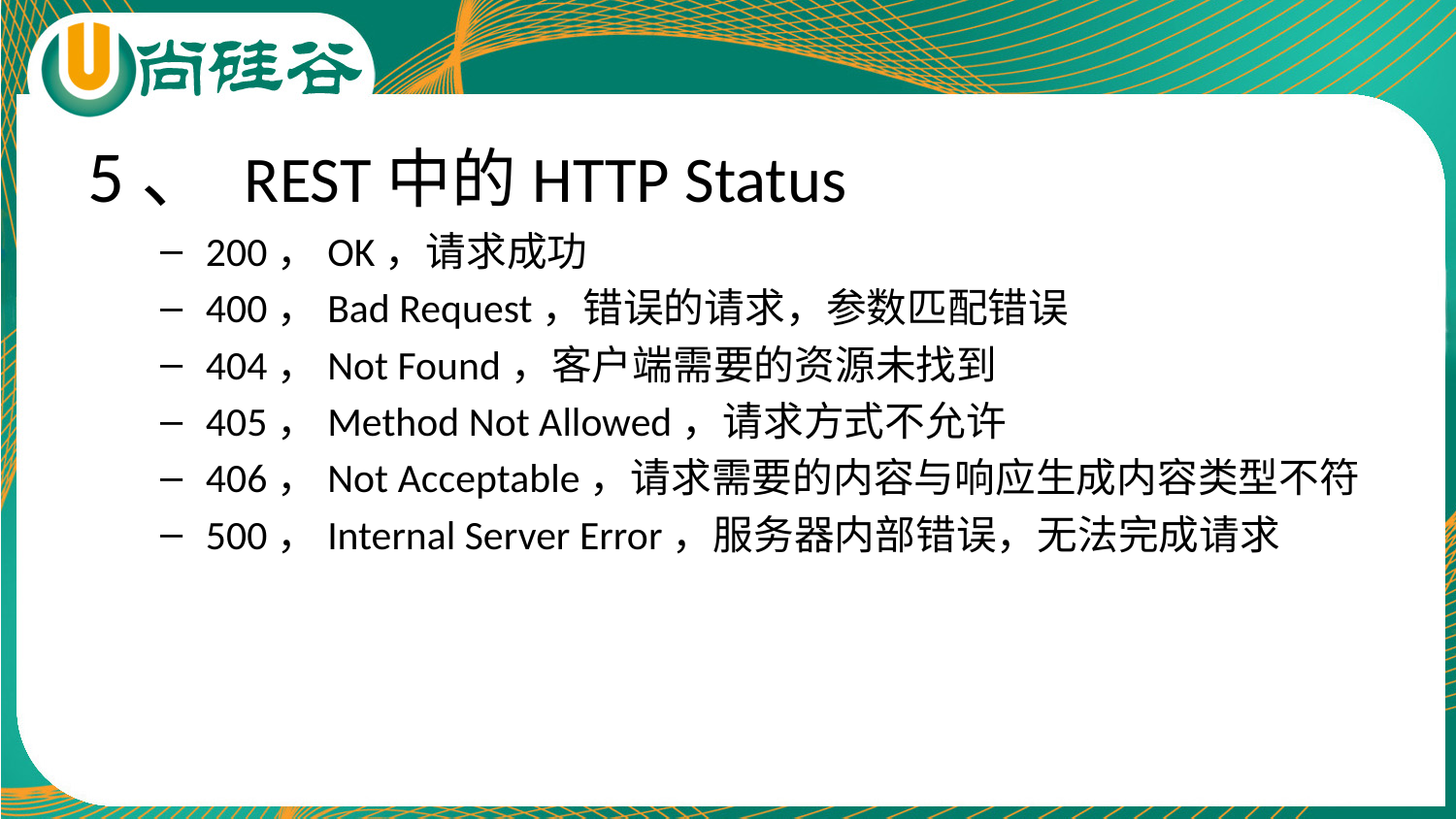

5、 REST中的HTTP Status
200，OK，请求成功
400，Bad Request，错误的请求，参数匹配错误
404，Not Found，客户端需要的资源未找到
405，Method Not Allowed，请求方式不允许
406，Not Acceptable，请求需要的内容与响应生成内容类型不符
500，Internal Server Error，服务器内部错误，无法完成请求